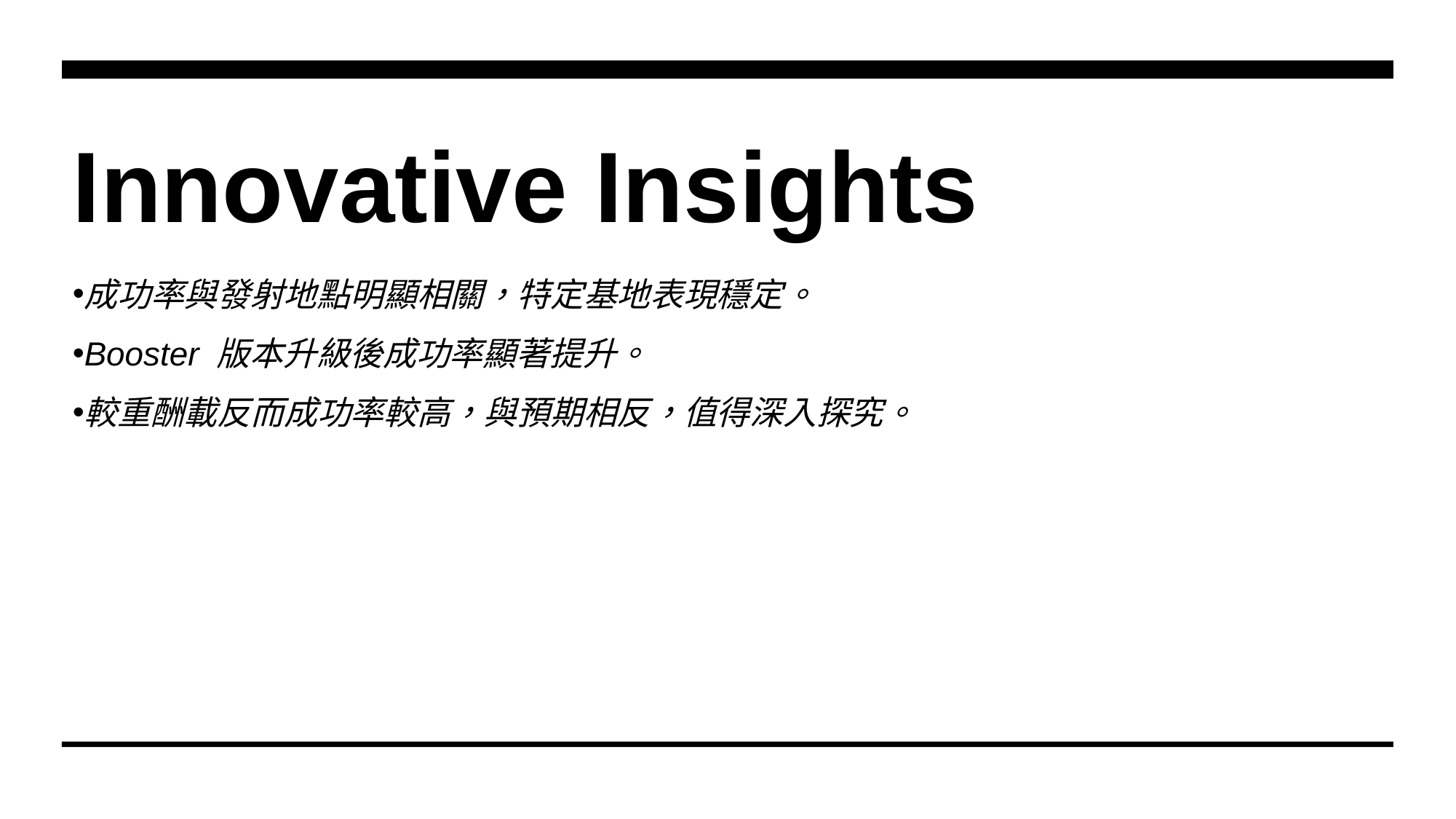

# Innovative Insights
成功率與發射地點明顯相關，特定基地表現穩定。
Booster 版本升級後成功率顯著提升。
較重酬載反而成功率較高，與預期相反，值得深入探究。